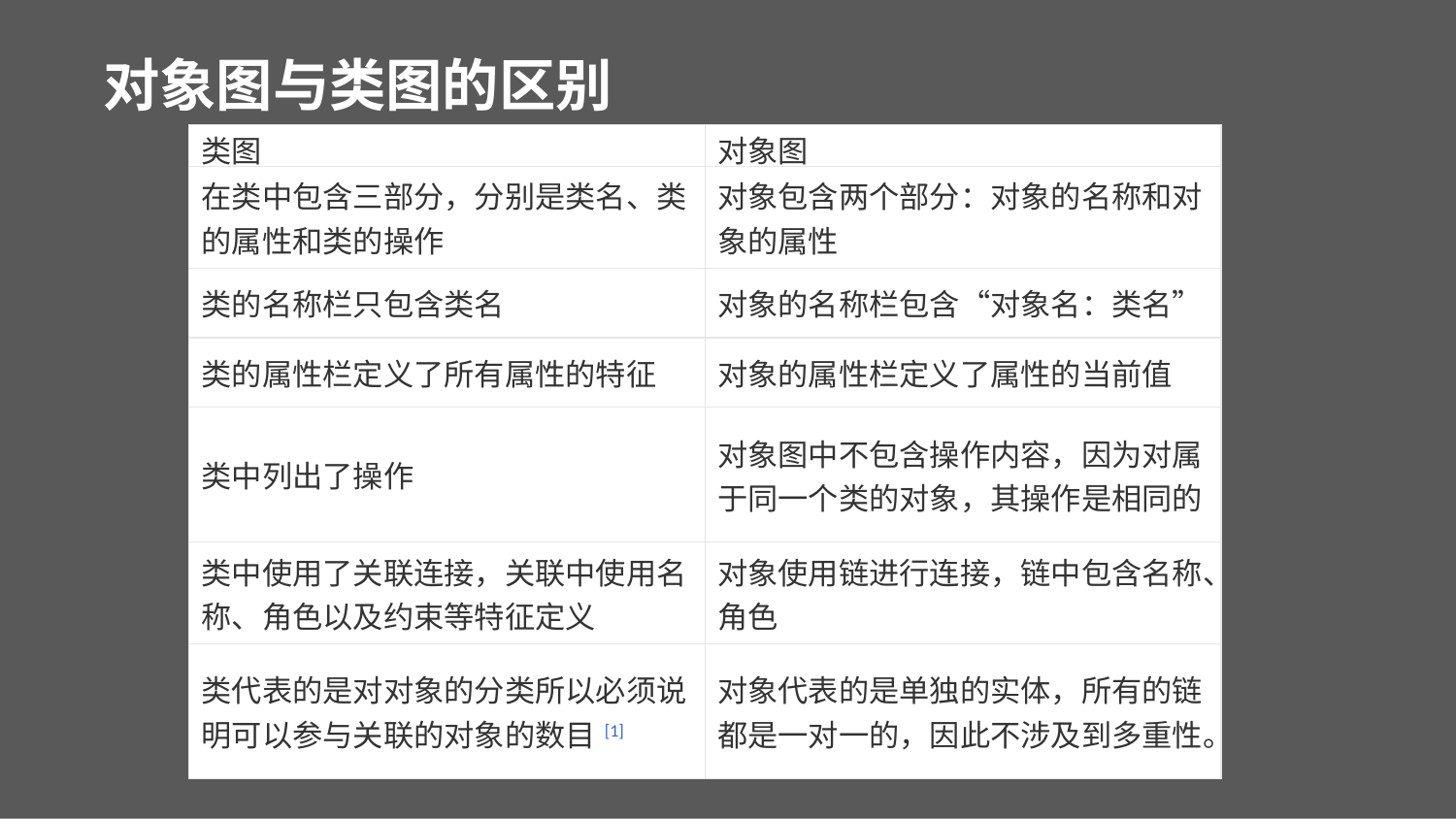

对象图与类图的区别
| 类图 | 对象图 |
| --- | --- |
| 在类中包含三部分，分别是类名、类的属性和类的操作 | 对象包含两个部分：对象的名称和对象的属性 |
| 类的名称栏只包含类名 | 对象的名称栏包含“对象名：类名” |
| 类的属性栏定义了所有属性的特征 | 对象的属性栏定义了属性的当前值 |
| 类中列出了操作 | 对象图中不包含操作内容，因为对属于同一个类的对象，其操作是相同的 |
| 类中使用了关联连接，关联中使用名称、角色以及约束等特征定义 | 对象使用链进行连接，链中包含名称、角色 |
| 类代表的是对对象的分类所以必须说明可以参与关联的对象的数目[1] | 对象代表的是单独的实体，所有的链都是一对一的，因此不涉及到多重性。 |